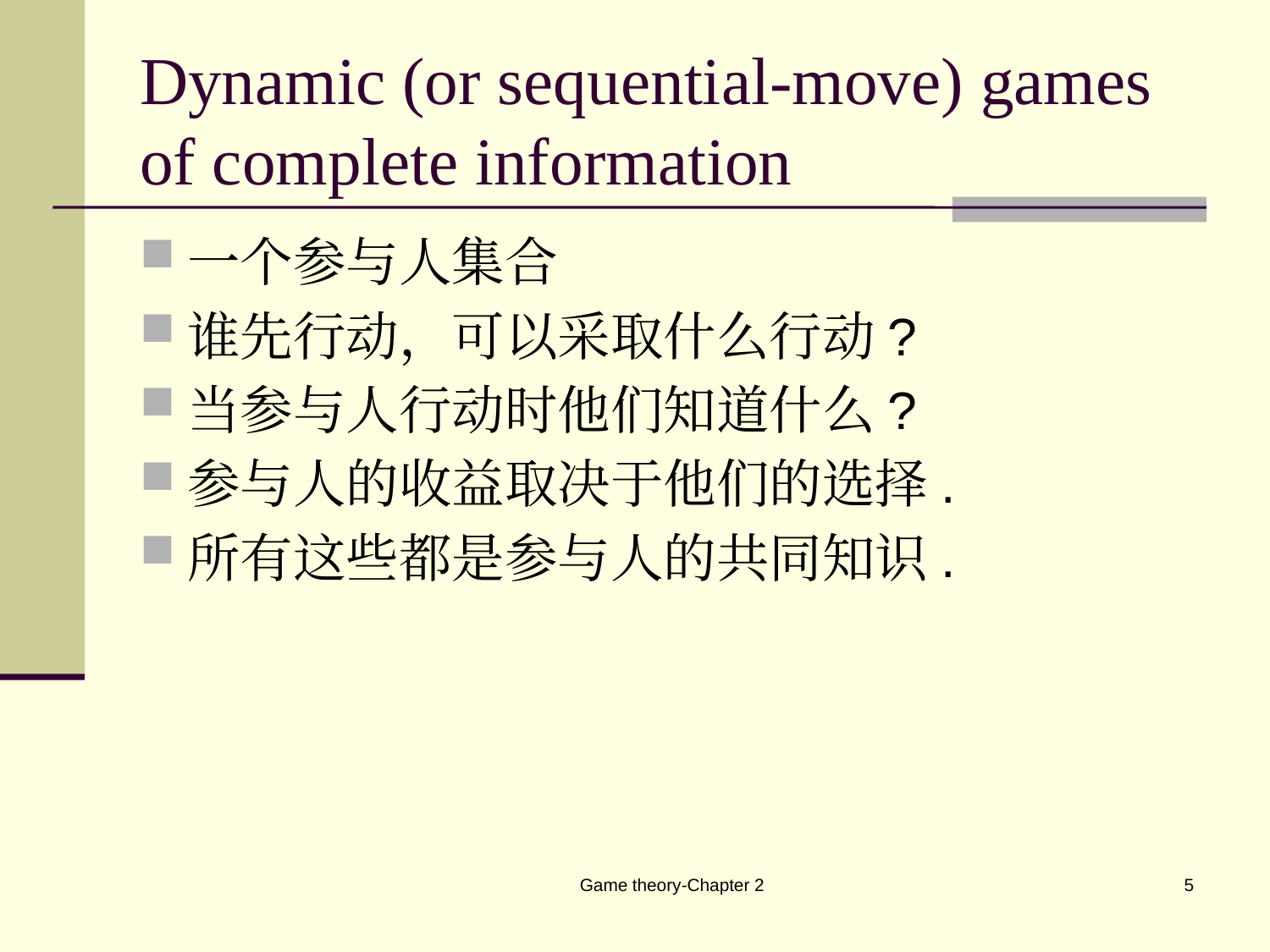

# Dynamic (or sequential-move) games of complete information
一个参与人集合
谁先行动，可以采取什么行动?
当参与人行动时他们知道什么?
参与人的收益取决于他们的选择.
所有这些都是参与人的共同知识.

Game theory-Chapter 2
5